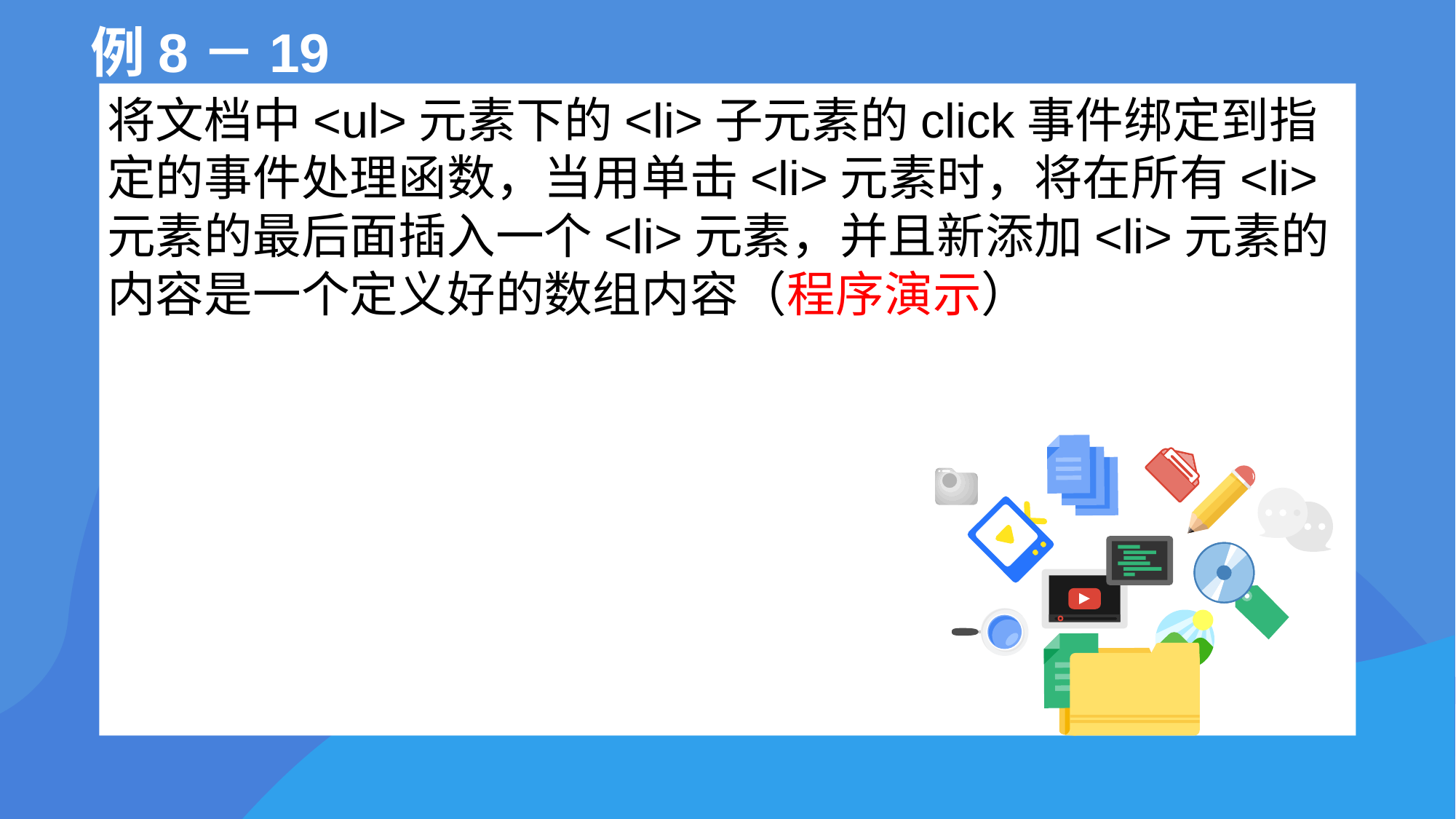

# 例8－19
将文档中<ul>元素下的<li>子元素的click事件绑定到指定的事件处理函数，当用单击<li>元素时，将在所有<li>元素的最后面插入一个<li>元素，并且新添加<li>元素的内容是一个定义好的数组内容（程序演示）